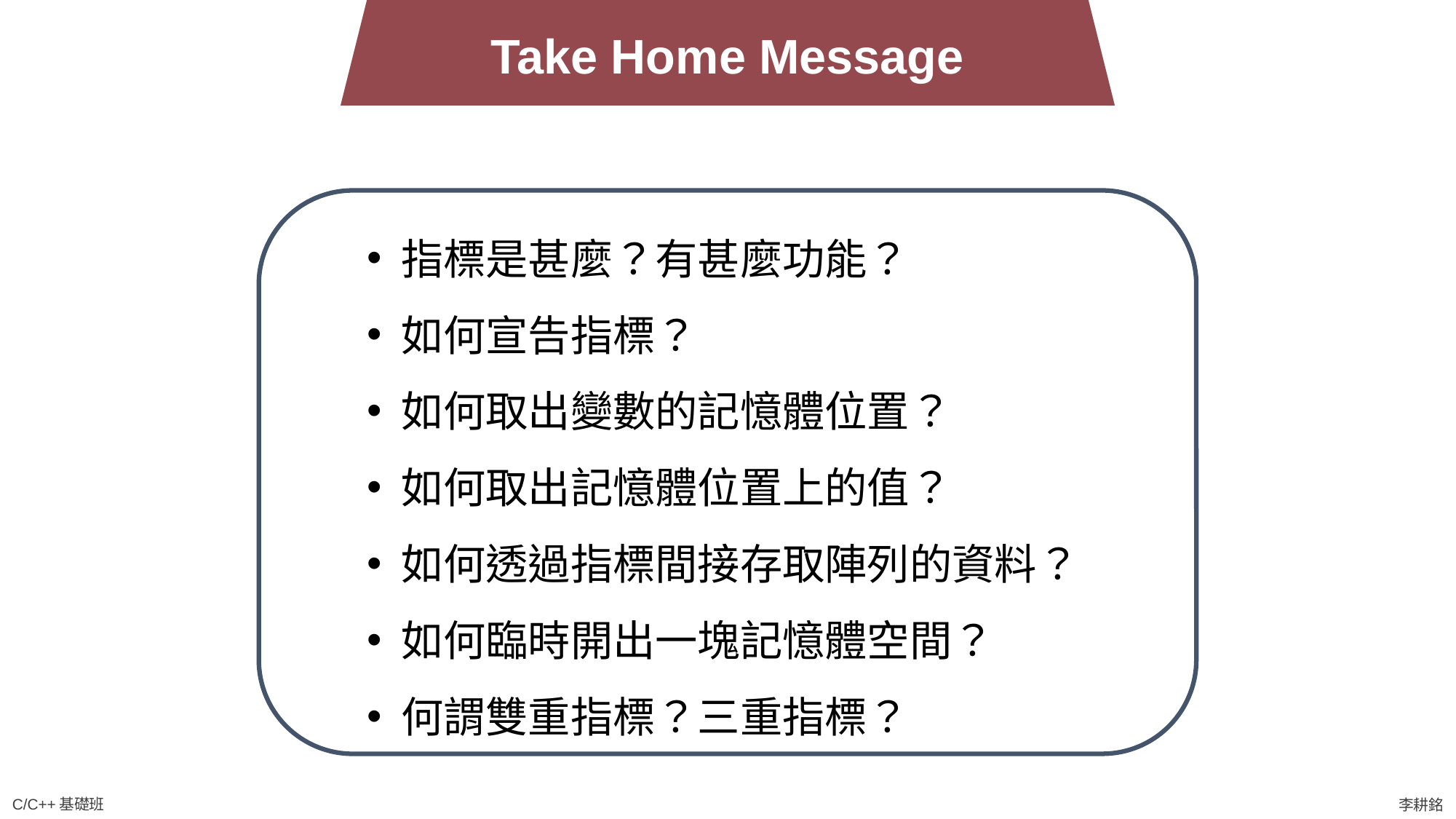

Take Home Message

指標是甚麼？有甚麼功能？
如何宣告指標？
如何取出變數的記憶體位置？
如何取出記憶體位置上的值？
如何透過指標間接存取陣列的資料？
如何臨時開出一塊記憶體空間？
何謂雙重指標？三重指標？
C/C++基礎班
李耕銘